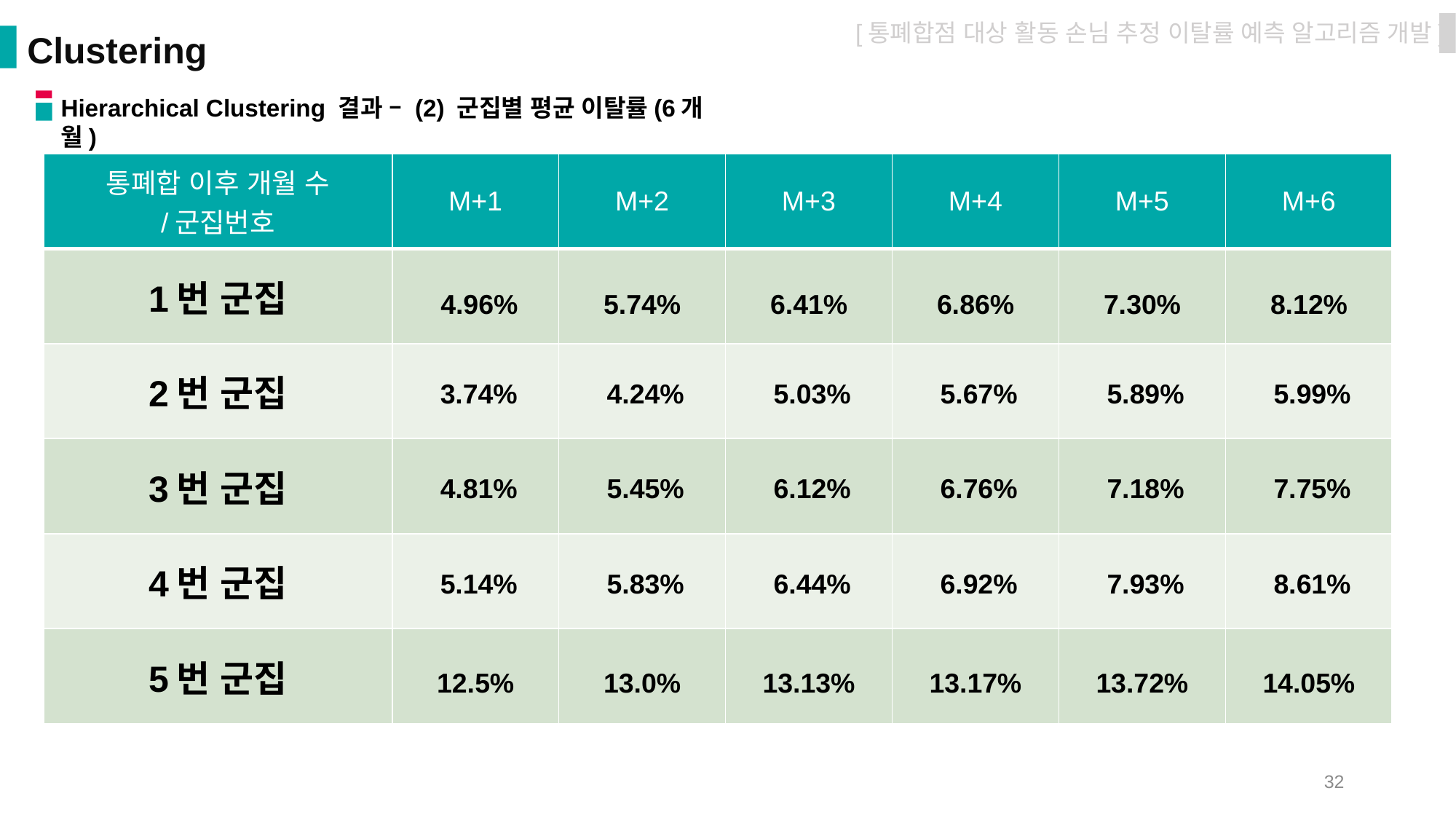

[통폐합점 대상 활동 손님 추정 이탈률 예측 알고리즘 개발]

Clustering

Hierarchical Clustering 결과 – (2) 군집별 평균 이탈률(6개월)

| 통폐합 이후 개월 수 /군집번호 | M+1 | M+2 | M+3 | M+4 | M+5 | M+6 |
| --- | --- | --- | --- | --- | --- | --- |
| 1번 군집 | 4.96% | 5.74% | 6.41% | 6.86% | 7.30% | 8.12% |
| 2번 군집 | 3.74% | 4.24% | 5.03% | 5.67% | 5.89% | 5.99% |
| 3번 군집 | 4.81% | 5.45% | 6.12% | 6.76% | 7.18% | 7.75% |
| 4번 군집 | 5.14% | 5.83% | 6.44% | 6.92% | 7.93% | 8.61% |
| 5번 군집 | 12.5% | 13.0% | 13.13% | 13.17% | 13.72% | 14.05% |
32